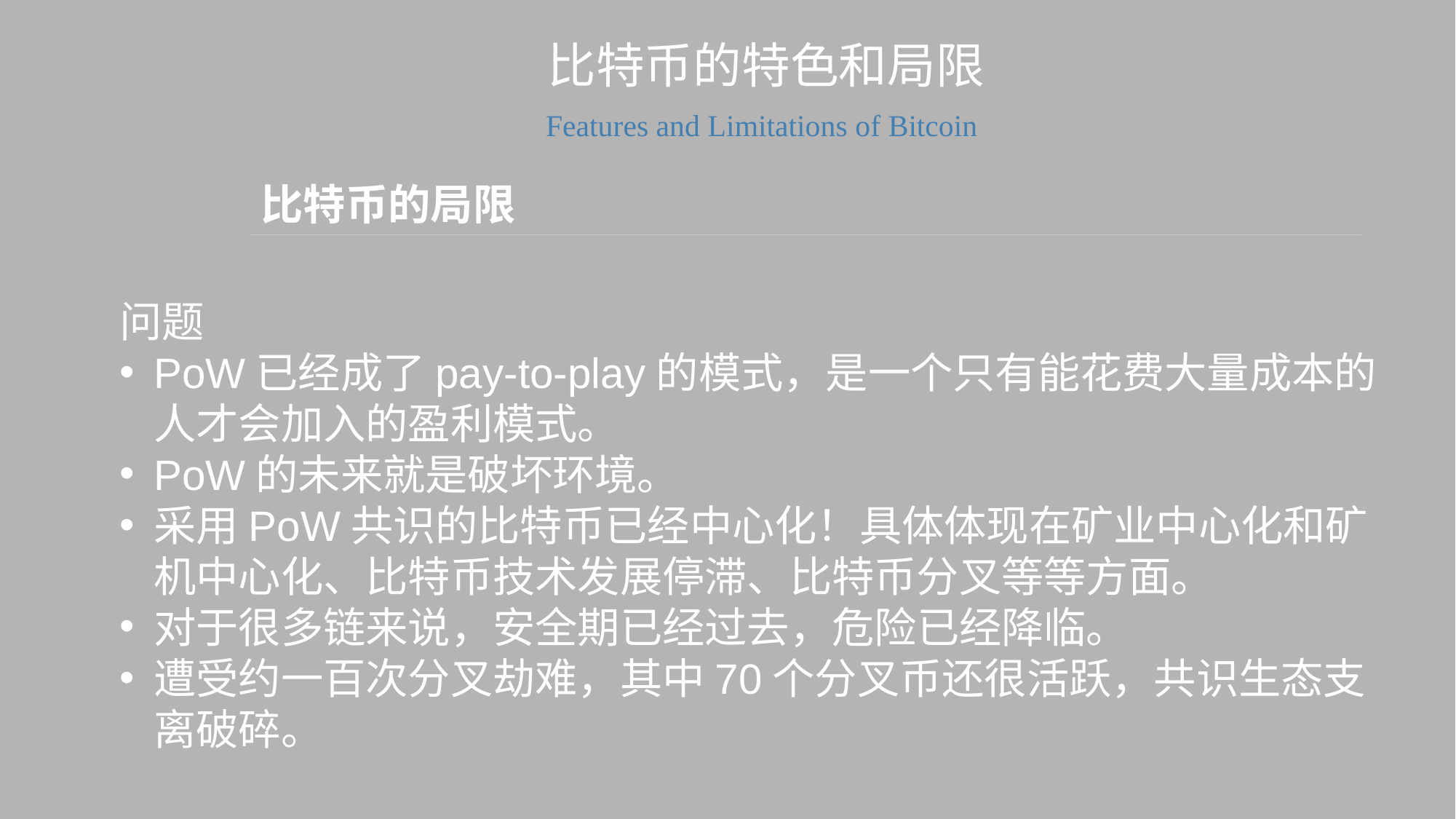

比特币的特色和局限
Features and Limitations of Bitcoin
比特币的局限
问题
PoW已经成了pay-to-play的模式，是一个只有能花费大量成本的人才会加入的盈利模式。
PoW的未来就是破坏环境。
采用PoW共识的比特币已经中心化！具体体现在矿业中心化和矿机中心化、比特币技术发展停滞、比特币分叉等等方面。
对于很多链来说，安全期已经过去，危险已经降临。
遭受约一百次分叉劫难，其中70个分叉币还很活跃，共识生态支离破碎。